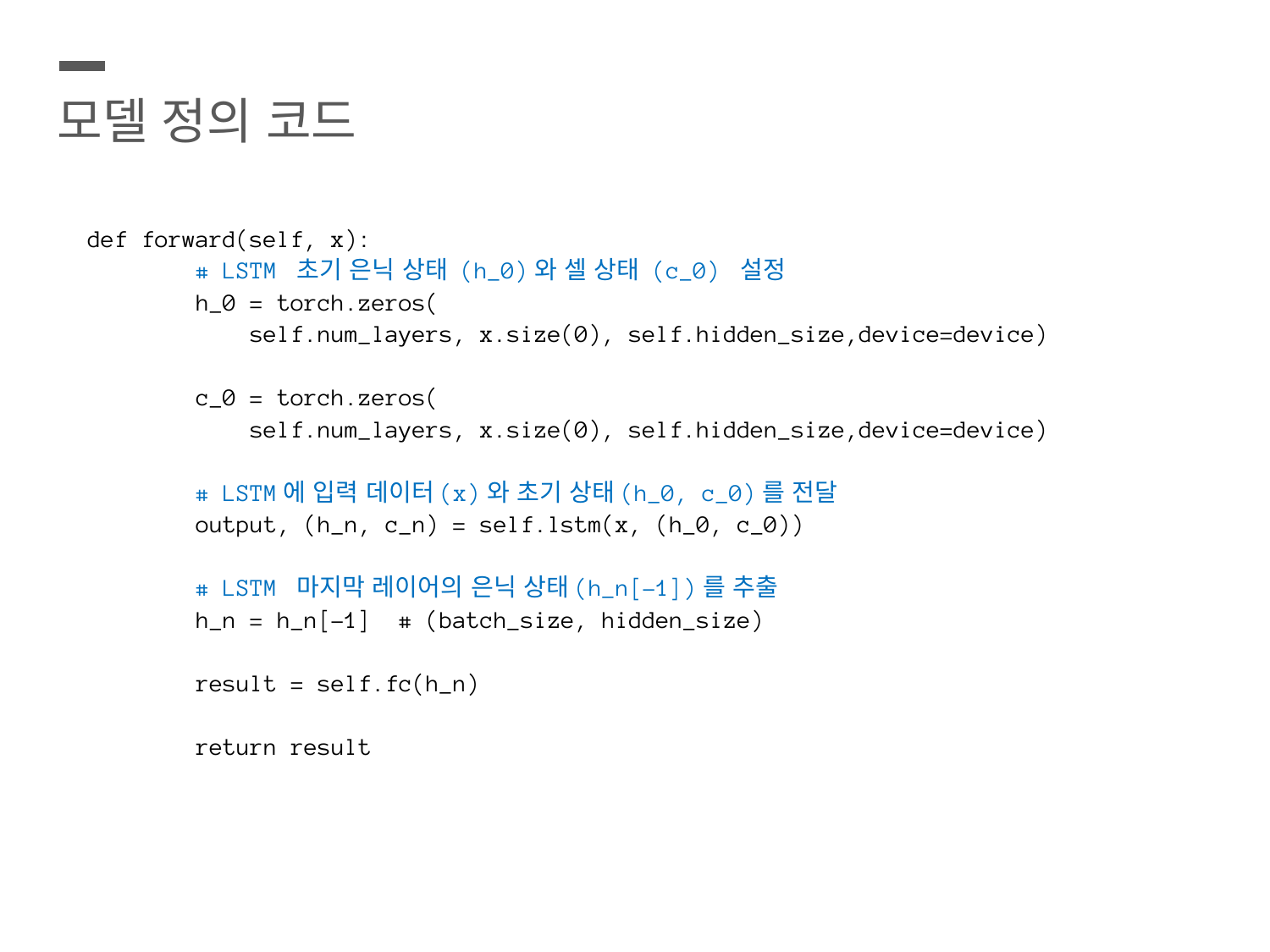

모델 정의 코드
def forward(self, x):
        # LSTM 초기 은닉 상태 (h_0)와 셀 상태 (c_0) 설정
        h_0 = torch.zeros(
            self.num_layers, x.size(0), self.hidden_size,device=device)

        c_0 = torch.zeros(
            self.num_layers, x.size(0), self.hidden_size,device=device)

        # LSTM에 입력 데이터(x)와 초기 상태(h_0, c_0)를 전달
        output, (h_n, c_n) = self.lstm(x, (h_0, c_0))

        # LSTM 마지막 레이어의 은닉 상태(h_n[-1])를 추출
        h_n = h_n[-1]  # (batch_size, hidden_size)

        result = self.fc(h_n)

        return result